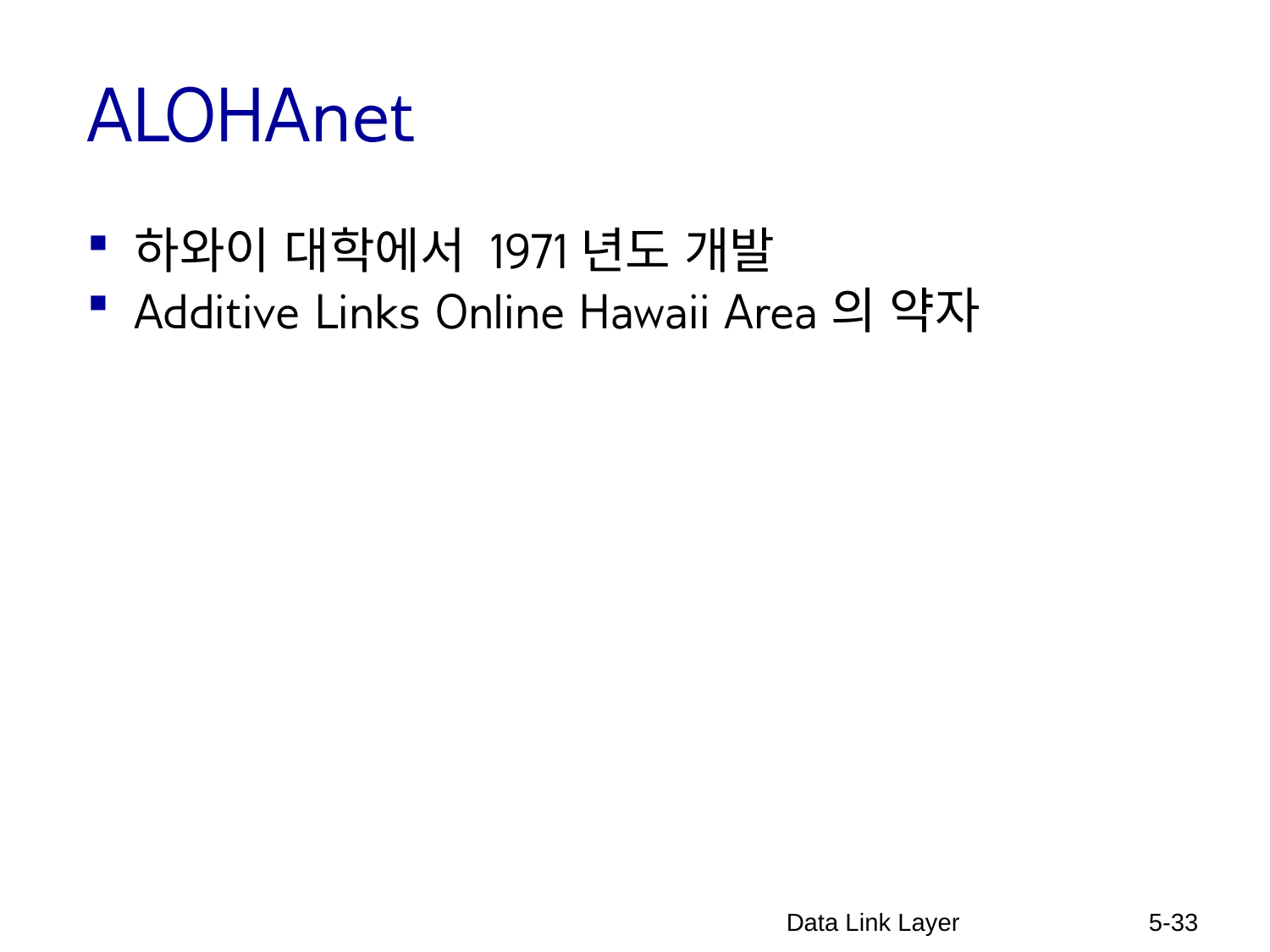

# ALOHAnet
하와이 대학에서 1971년도 개발
Additive Links Online Hawaii Area의 약자
Data Link Layer
5-33